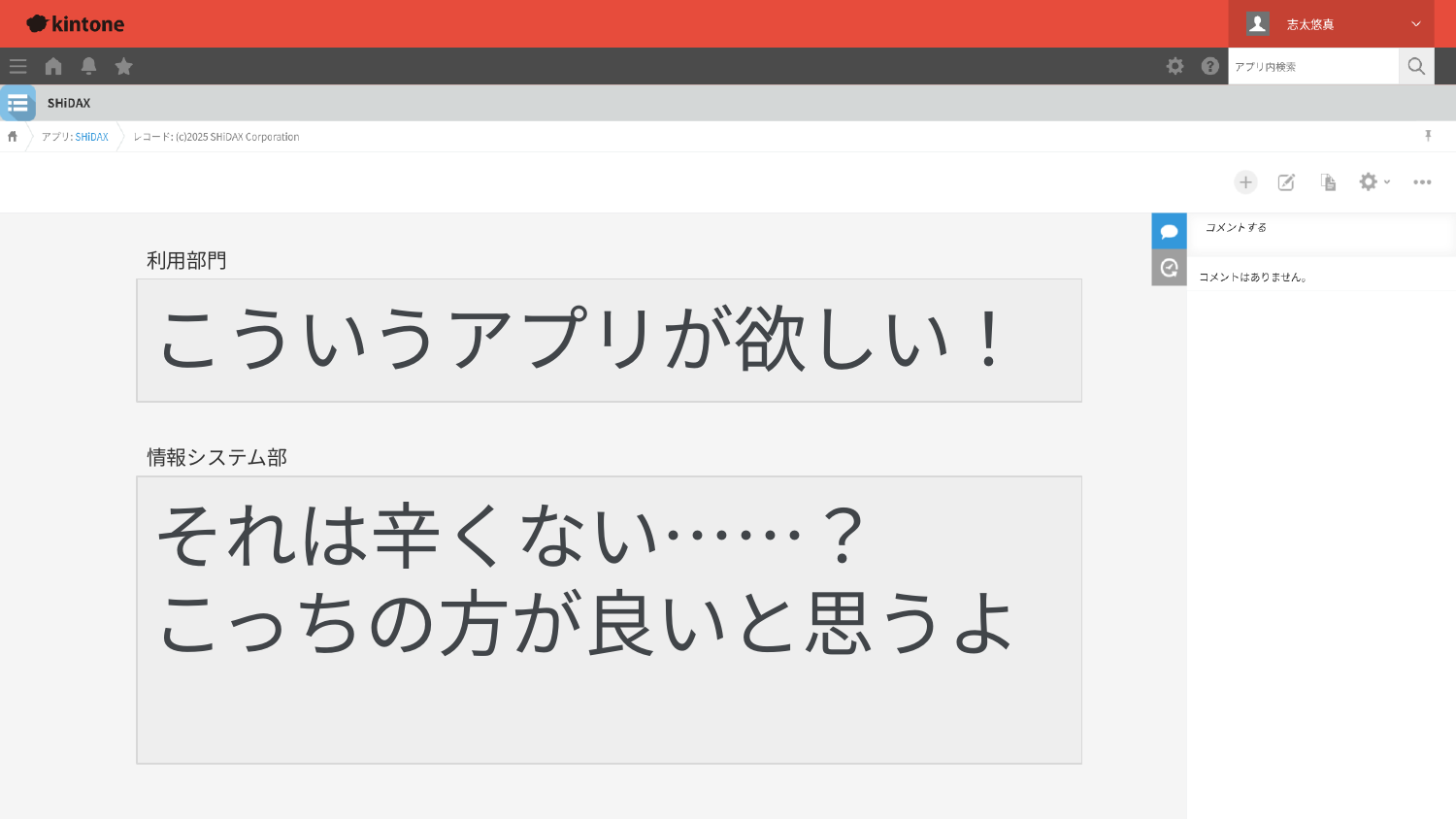

利用部門
# こういうアプリが欲しい！
情報システム部
それは辛くない……？
こっちの方が良いと思うよ